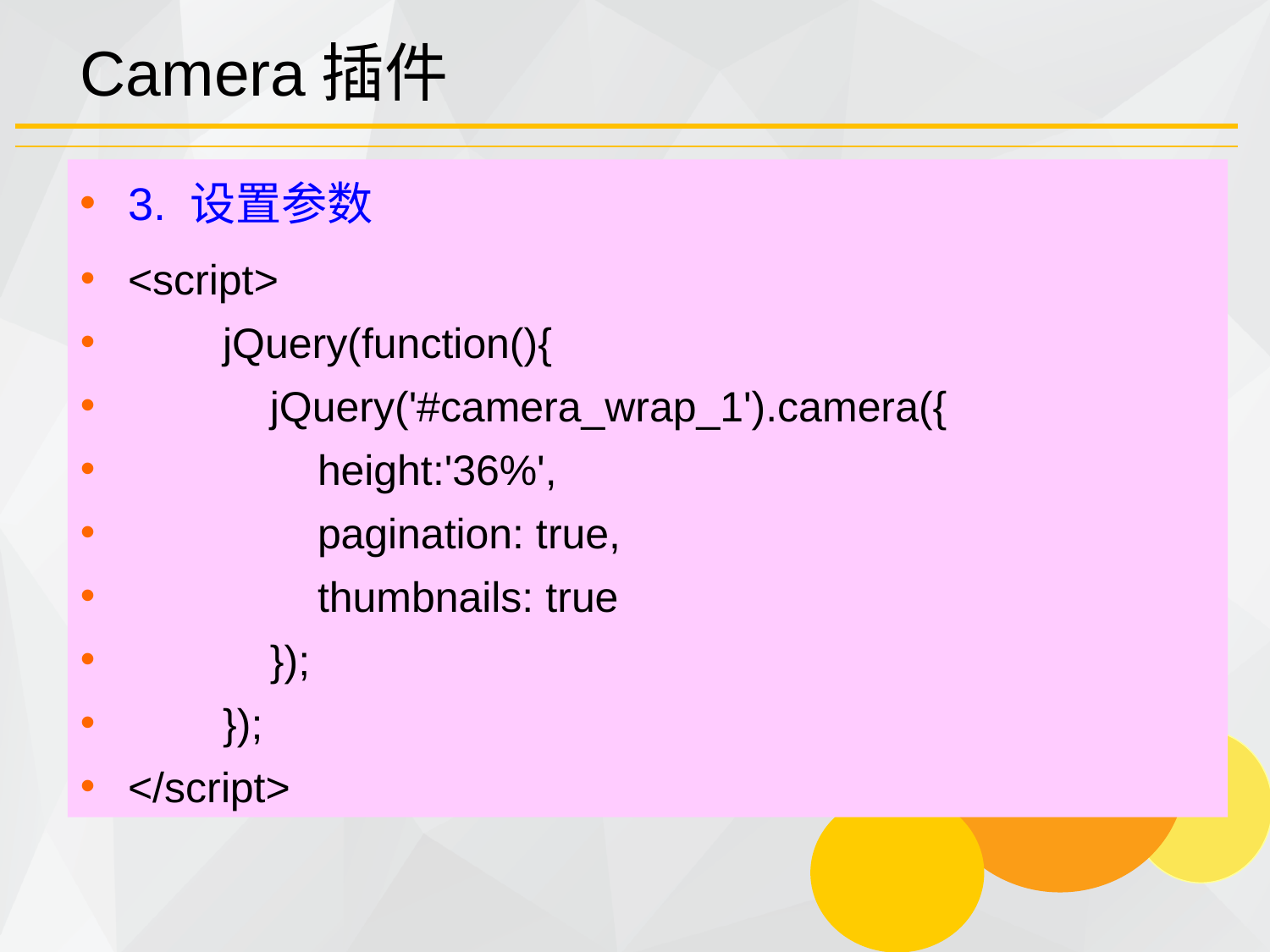

# Camera插件
3. 设置参数
<script>
        jQuery(function(){
            jQuery('#camera_wrap_1').camera({
                height:'36%',
                pagination: true,
                thumbnails: true
            });
        });
</script>